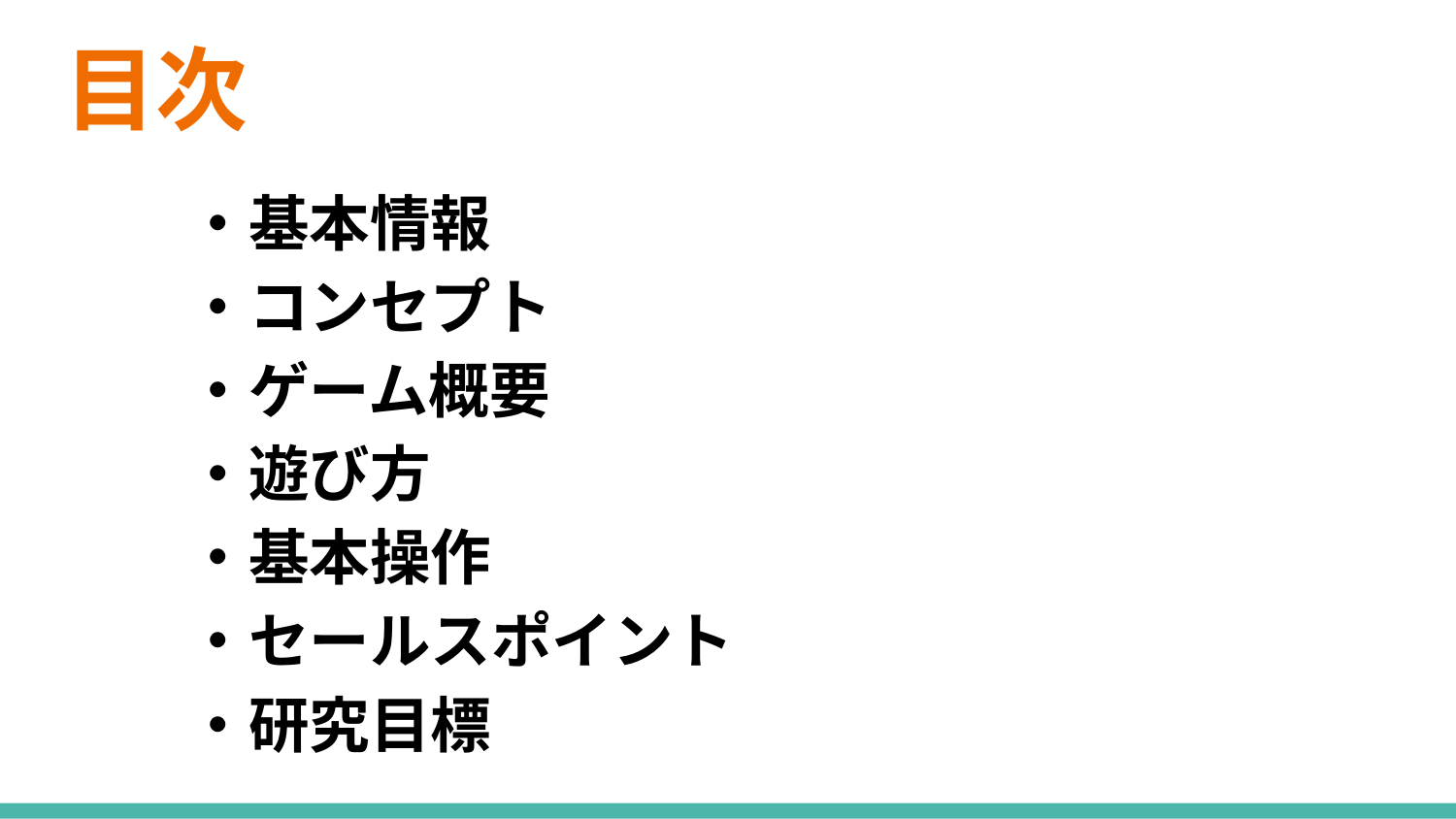

# 目次
・基本情報
・コンセプト
・ゲーム概要
・遊び方
・基本操作
・セールスポイント
・研究目標